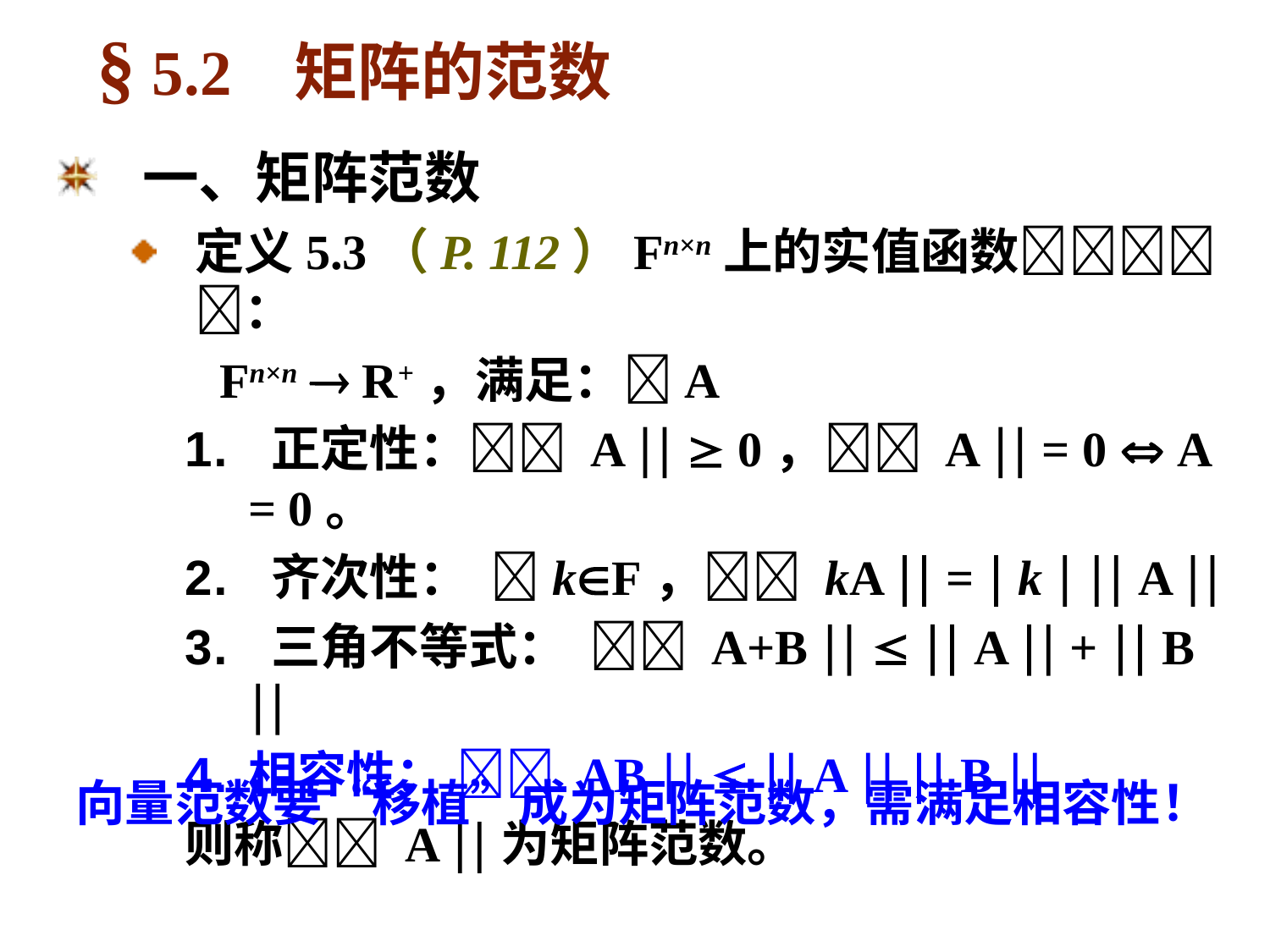

# § 5.2   矩阵的范数
一、矩阵范数
定义5.3（P. 112）Fn×n上的实值函数||•||：
        Fn×n → R+，满足：∀A
 正定性：|| A || ≥ 0，|| A || = 0 ⇔ A = 0。
 齐次性：  ∀k∈F，|| kA || = | k | || A ||
 三角不等式：  || A+B || ≤ || A || + || B ||
相容性： || AB || ≤ || A || || B ||
则称|| A ||为矩阵范数。
向量范数要“移植”成为矩阵范数，需满足相容性！